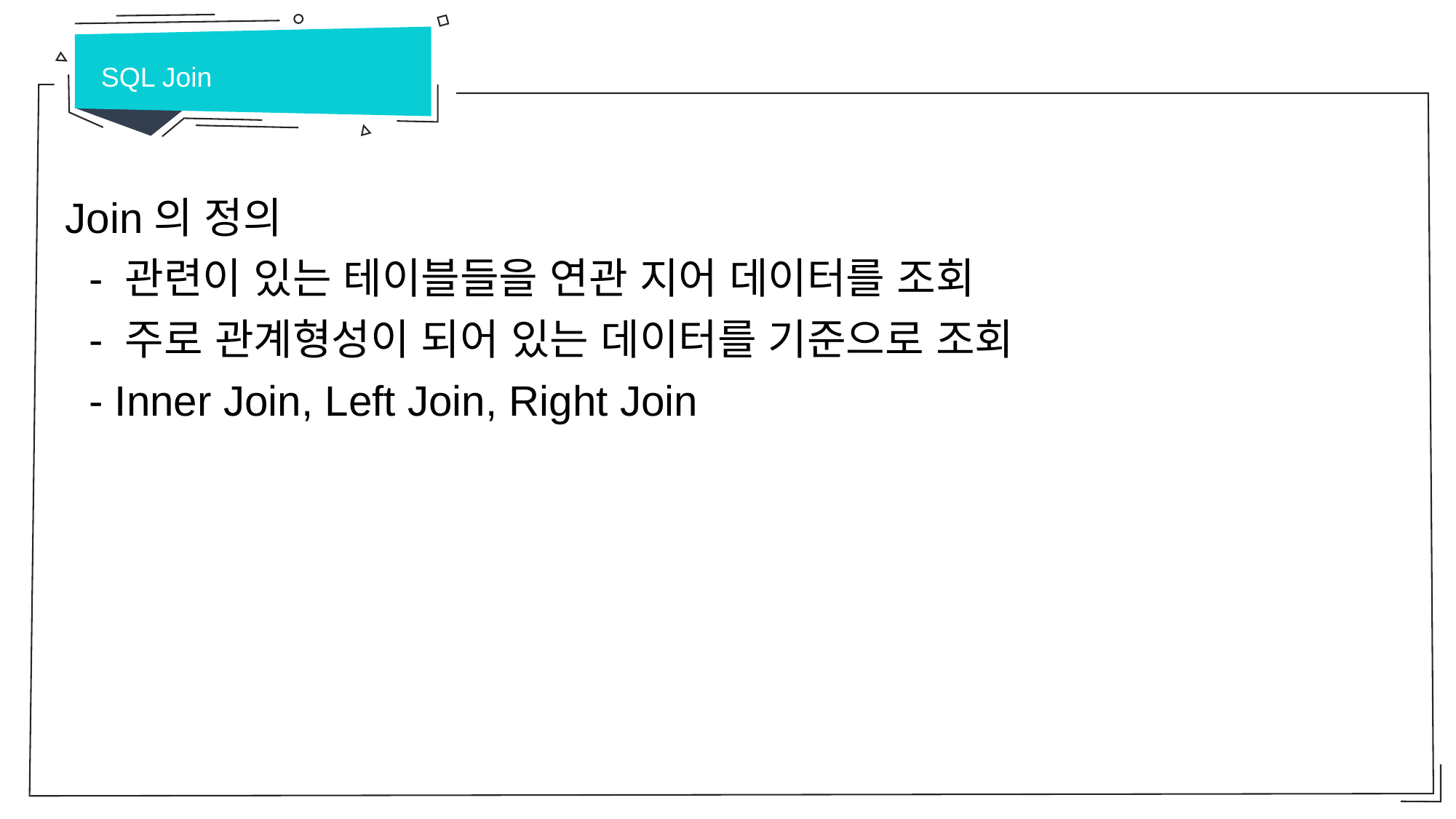

SQL Join
Join의 정의
  - 관련이 있는 테이블들을 연관 지어 데이터를 조회
  - 주로 관계형성이 되어 있는 데이터를 기준으로 조회
  - Inner Join, Left Join, Right Join